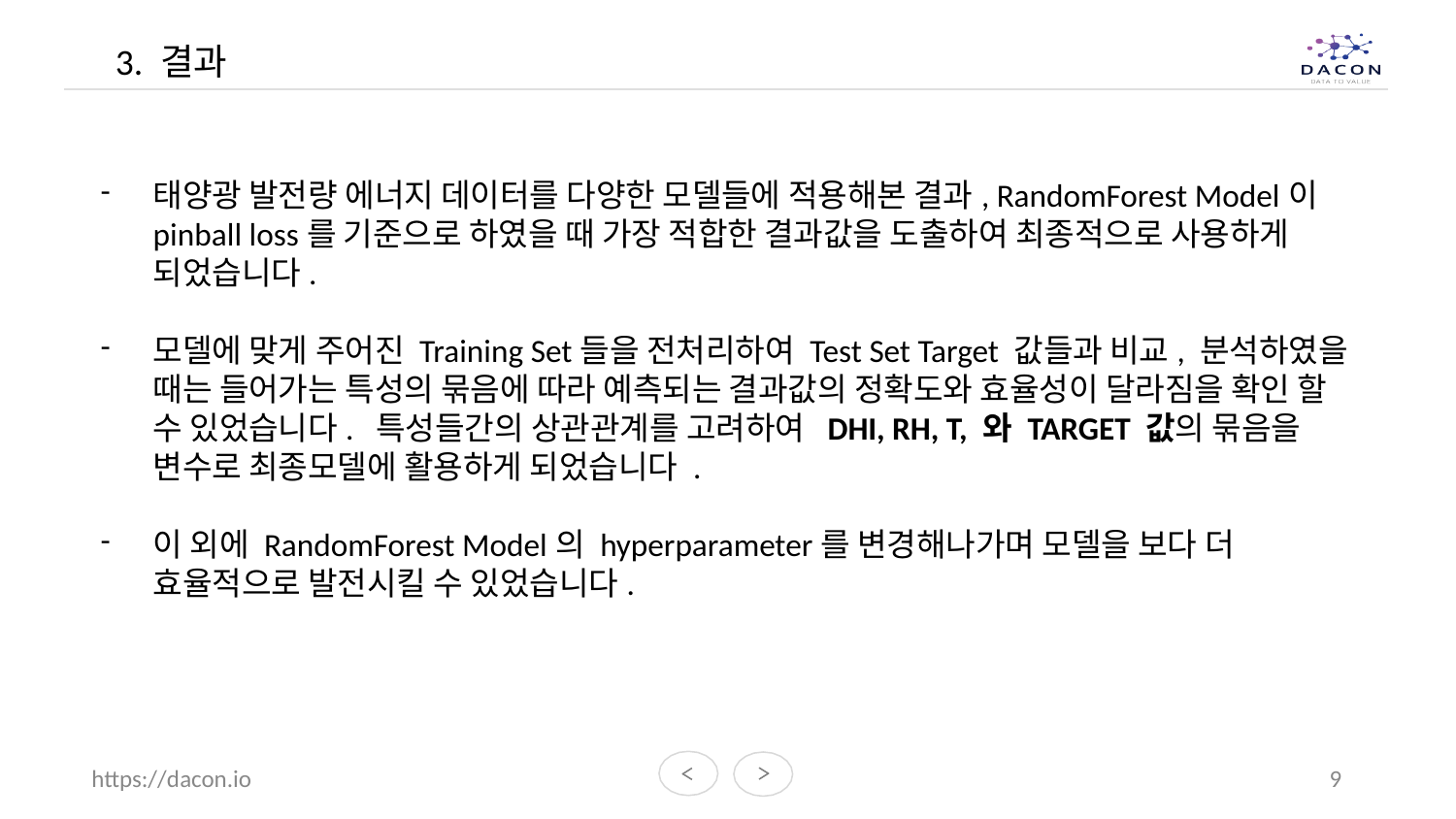

3. 결과

태양광 발전량 에너지 데이터를 다양한 모델들에 적용해본 결과, RandomForest Model이 pinball loss를 기준으로 하였을 때 가장 적합한 결과값을 도출하여 최종적으로 사용하게 되었습니다.

모델에 맞게 주어진 Training Set들을 전처리하여 Test Set Target 값들과 비교, 분석하였을 때는 들어가는 특성의 묶음에 따라 예측되는 결과값의 정확도와 효율성이 달라짐을 확인 할 수 있었습니다.  특성들간의 상관관계를 고려하여  DHI, RH, T, 와 TARGET 값의 묶음을 변수로 최종모델에 활용하게 되었습니다 .

이 외에 RandomForest Model의 hyperparameter를 변경해나가며 모델을 보다 더 효율적으로 발전시킬 수 있었습니다.

https://dacon.io
9